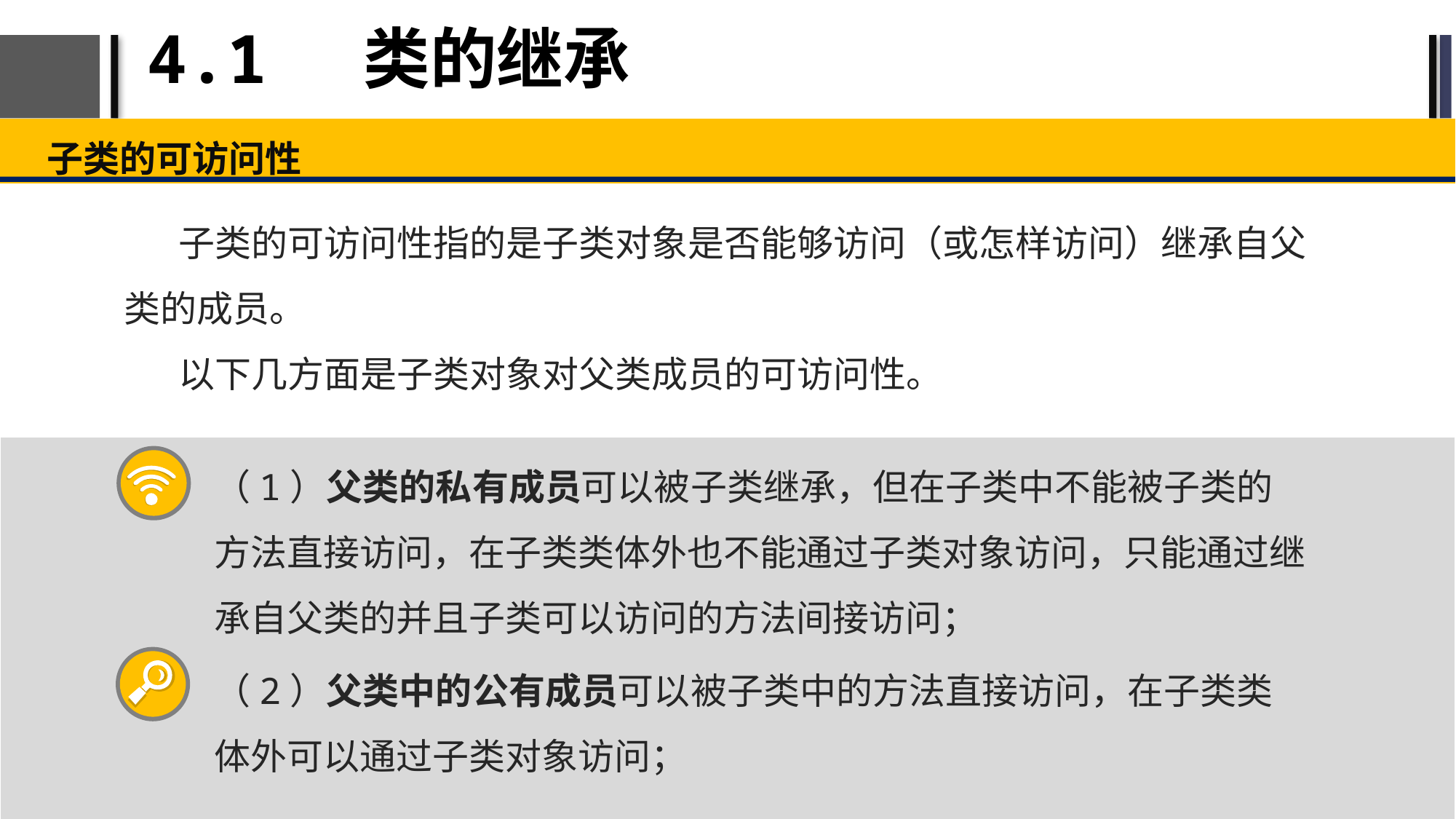

# 4.1  类的继承

子类的可访问性

子类的可访问性指的是子类对象是否能够访问（或怎样访问）继承自父类的成员。
以下几方面是子类对象对父类成员的可访问性。
（1）父类的私有成员可以被子类继承，但在子类中不能被子类的方法直接访问，在子类类体外也不能通过子类对象访问，只能通过继承自父类的并且子类可以访问的方法间接访问；
（2）父类中的公有成员可以被子类中的方法直接访问，在子类类体外可以通过子类对象访问；